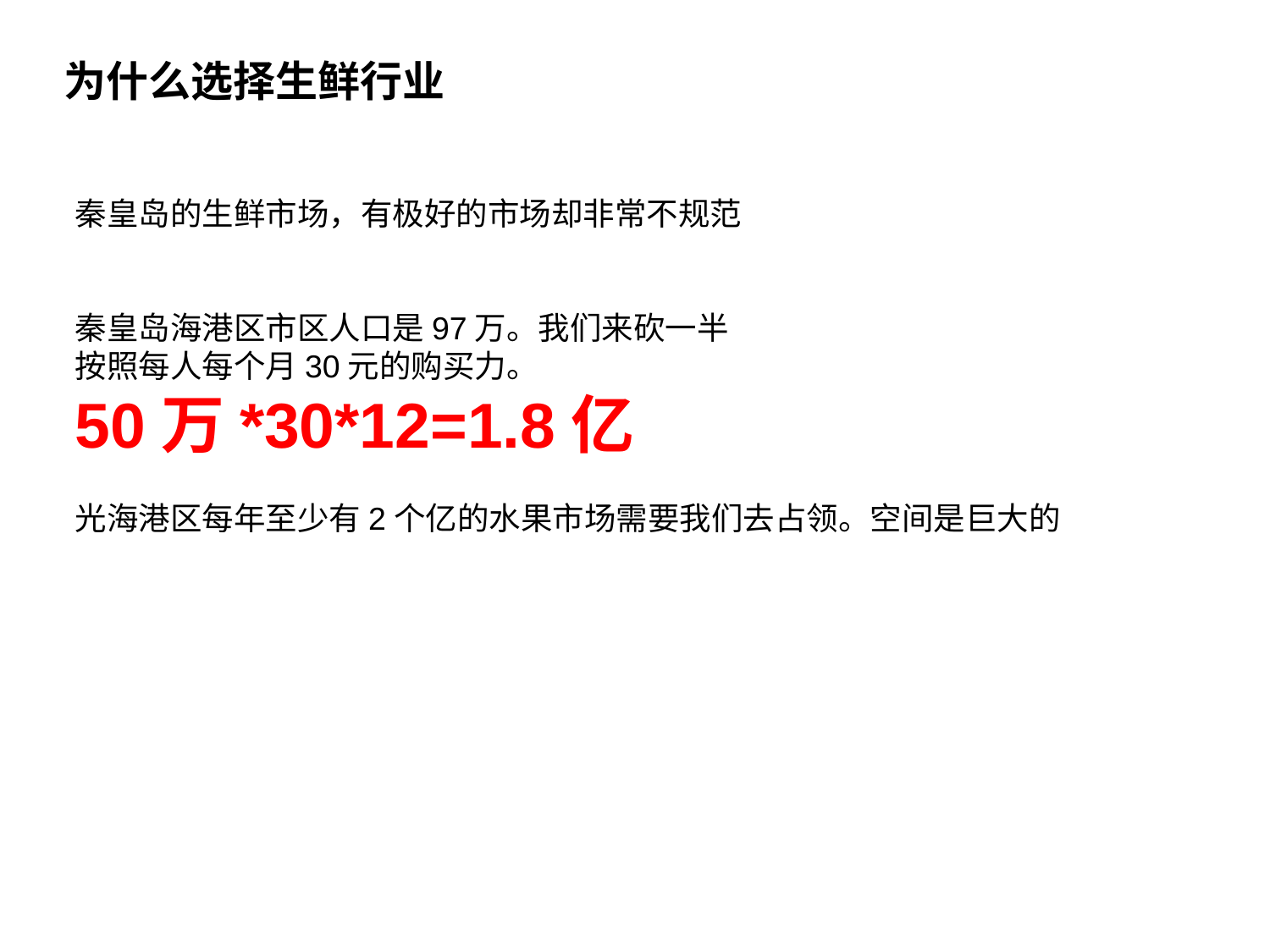

为什么选择生鲜行业
秦皇岛的生鲜市场，有极好的市场却非常不规范

秦皇岛海港区市区人口是97万。我们来砍一半
按照每人每个月30元的购买力。
50万*30*12=1.8亿

光海港区每年至少有2个亿的水果市场需要我们去占领。空间是巨大的